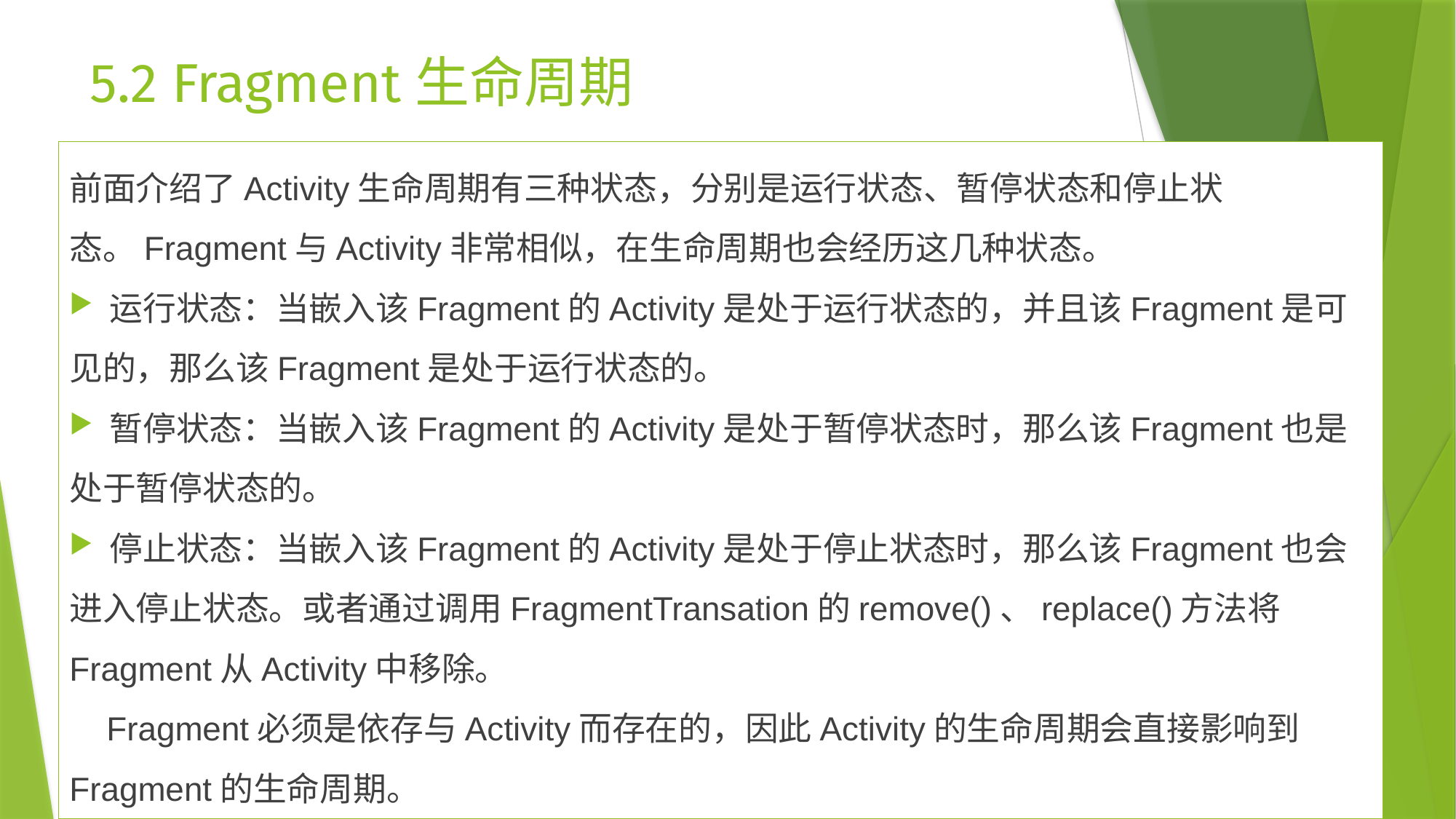

# 5.2 Fragment生命周期
前面介绍了Activity生命周期有三种状态，分别是运行状态、暂停状态和停止状态。Fragment与Activity非常相似，在生命周期也会经历这几种状态。
 运行状态：当嵌入该Fragment的Activity是处于运行状态的，并且该Fragment是可见的，那么该Fragment是处于运行状态的。
 暂停状态：当嵌入该Fragment的Activity是处于暂停状态时，那么该Fragment也是处于暂停状态的。
 停止状态：当嵌入该Fragment的Activity是处于停止状态时，那么该Fragment也会进入停止状态。或者通过调用FragmentTransation的remove()、replace()方法将Fragment从Activity中移除。
    Fragment必须是依存与Activity而存在的，因此Activity的生命周期会直接影响到Fragment的生命周期。